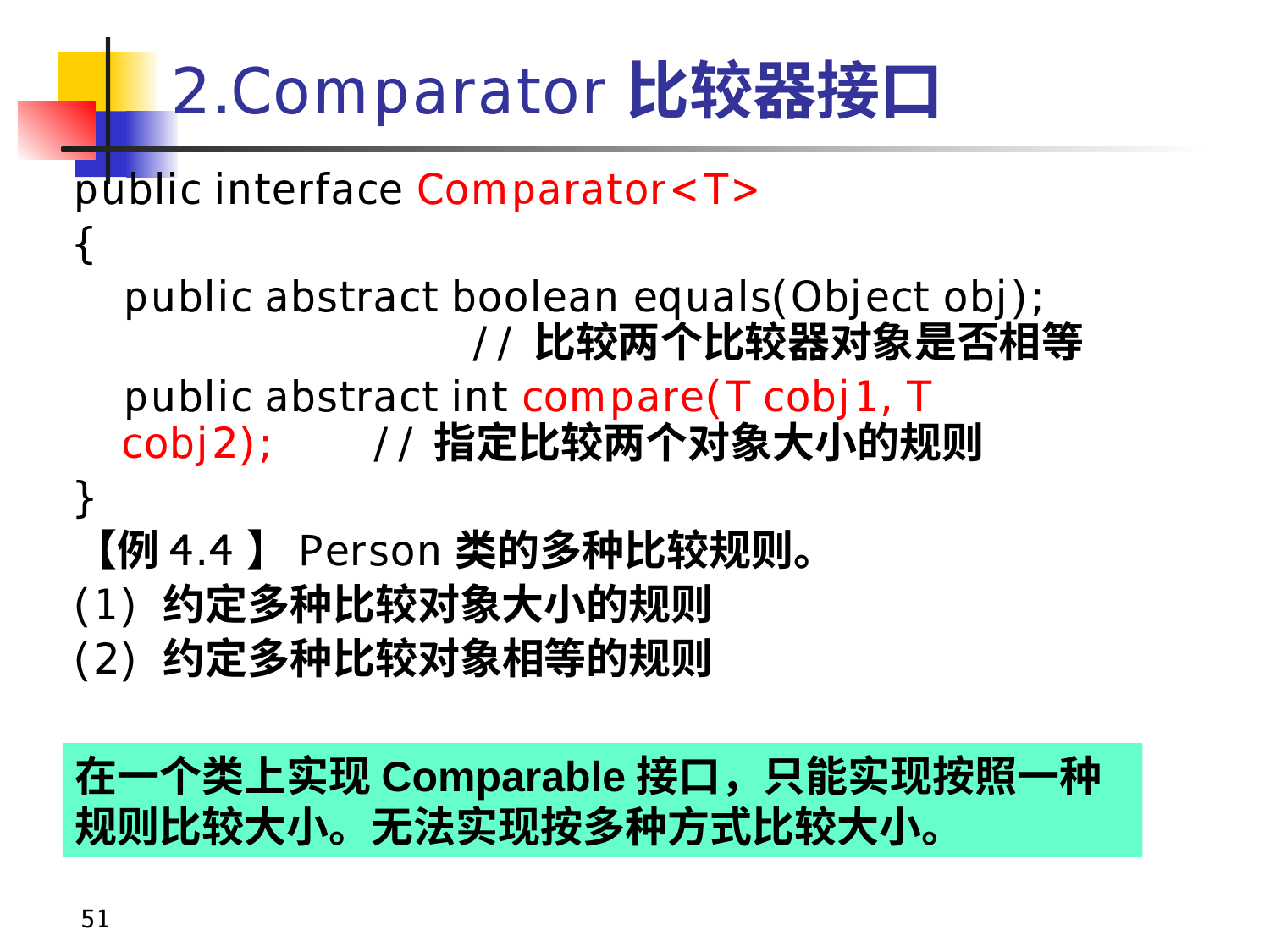

# 2.Comparator比较器接口
public interface Comparator<T>
{
    public abstract boolean equals(Object obj);            	                  //比较两个比较器对象是否相等
    public abstract int compare(T cobj1, T cobj2);        //指定比较两个对象大小的规则
}
【例4.4】Person类的多种比较规则。
(1) 约定多种比较对象大小的规则
(2) 约定多种比较对象相等的规则
在一个类上实现Comparable接口，只能实现按照一种规则比较大小。无法实现按多种方式比较大小。
51